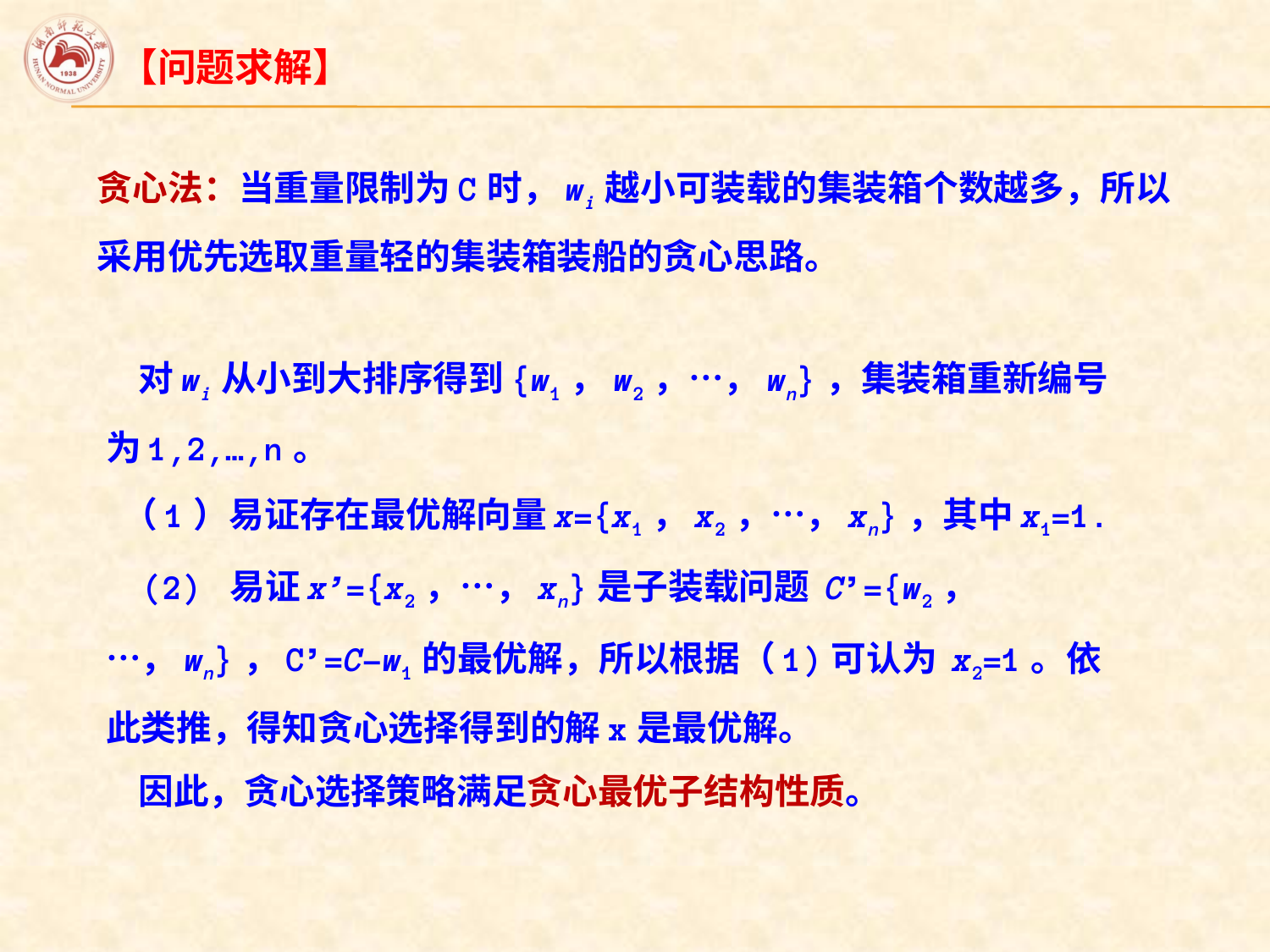

【问题求解】
贪心法：当重量限制为C时，wi越小可装载的集装箱个数越多，所以采用优先选取重量轻的集装箱装船的贪心思路。
   对wi从小到大排序得到{w1，w2，…，wn}，集装箱重新编号为1,2,…,n。
 （1）易证存在最优解向量x={x1，x2，…，xn}，其中x1=1.
  (2) 易证x’={x2，…，xn}是子装载问题 C’={w2，…，wn}，C’=C-w1的最优解，所以根据（1)可认为 x2=1。依此类推，得知贪心选择得到的解x是最优解。
   因此，贪心选择策略满足贪心最优子结构性质。